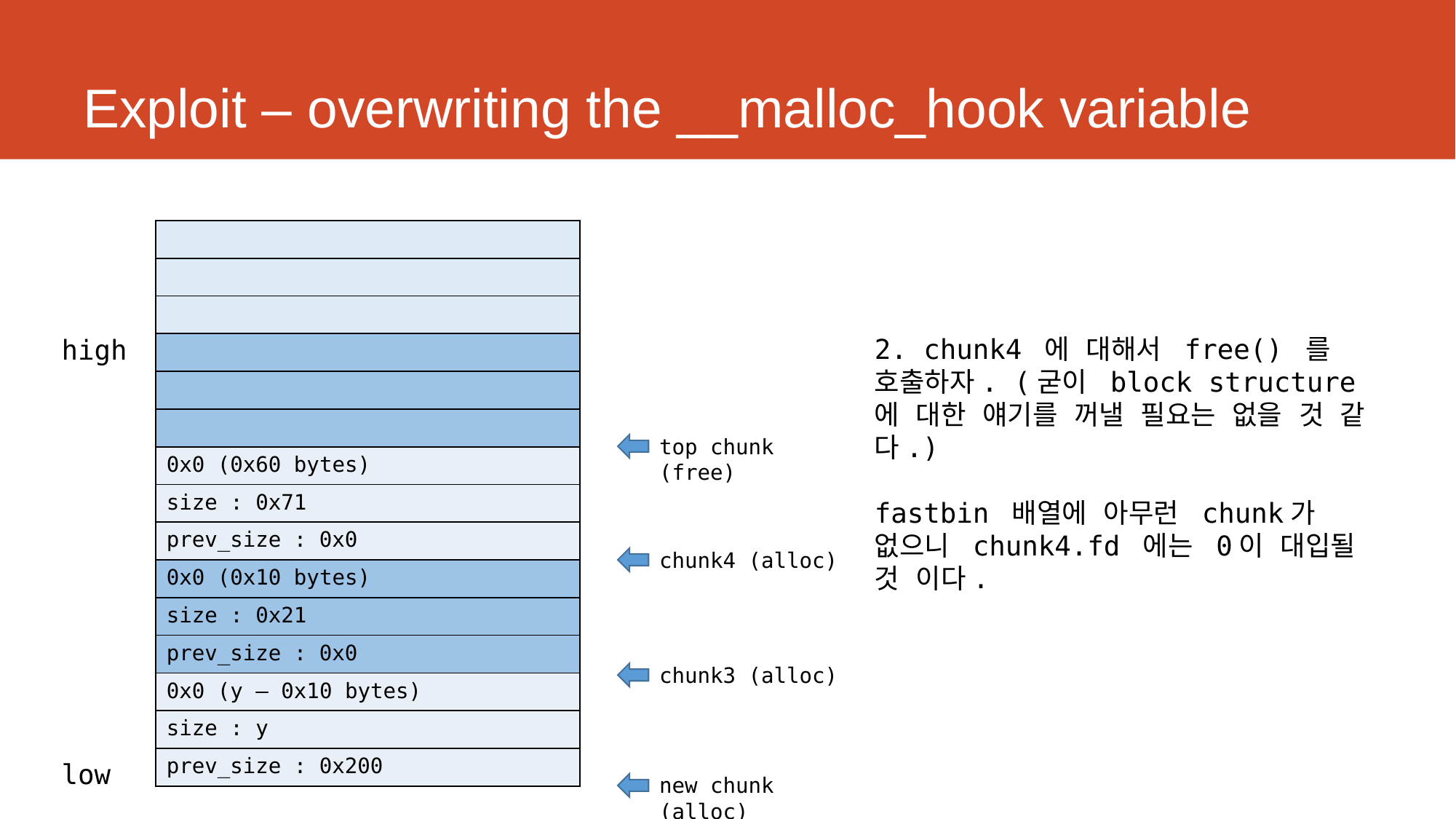

# Exploit – overwriting the __malloc_hook variable
|  |
| --- |
|  |
|  |
|  |
|  |
|  |
| 0x0 (0x60 bytes) |
| size : 0x71 |
| prev\_size : 0x0 |
| 0x0 (0x10 bytes) |
| size : 0x21 |
| prev\_size : 0x0 |
| 0x0 (y – 0x10 bytes) |
| size : y |
| prev\_size : 0x200 |
2. chunk4 에 대해서 free() 를 호출하자. (굳이 block structure 에 대한 얘기를 꺼낼 필요는 없을 것 같다.)

fastbin 배열에 아무런 chunk가 없으니 chunk4.fd 에는 0이 대입될 것 이다.
high
top chunk (free)

chunk4 (alloc)

chunk3 (alloc)

low
new chunk (alloc)